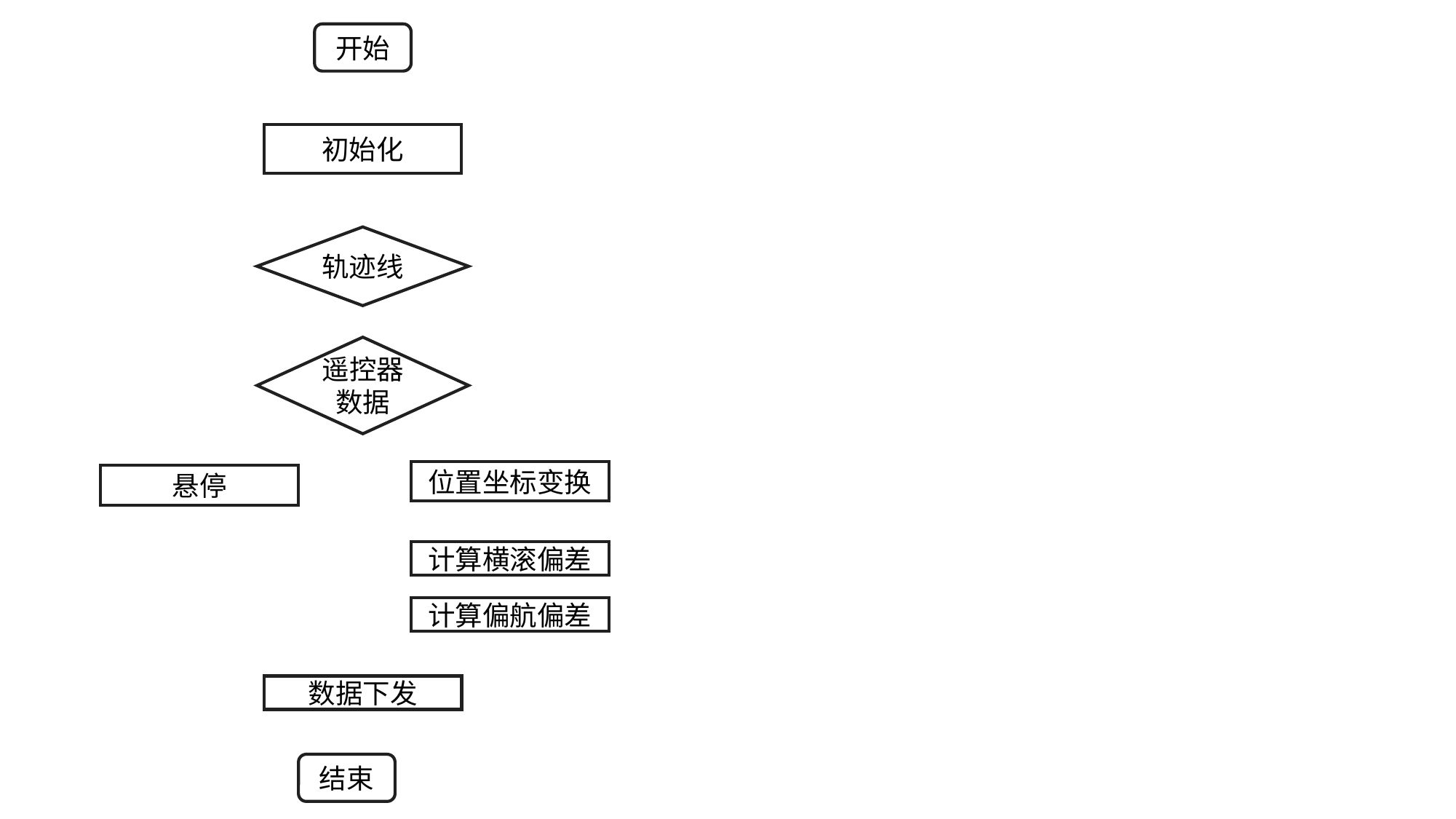

开始
初始化
轨迹线
遥控器数据
位置坐标变换
悬停
计算横滚偏差
计算偏航偏差
数据下发
结束